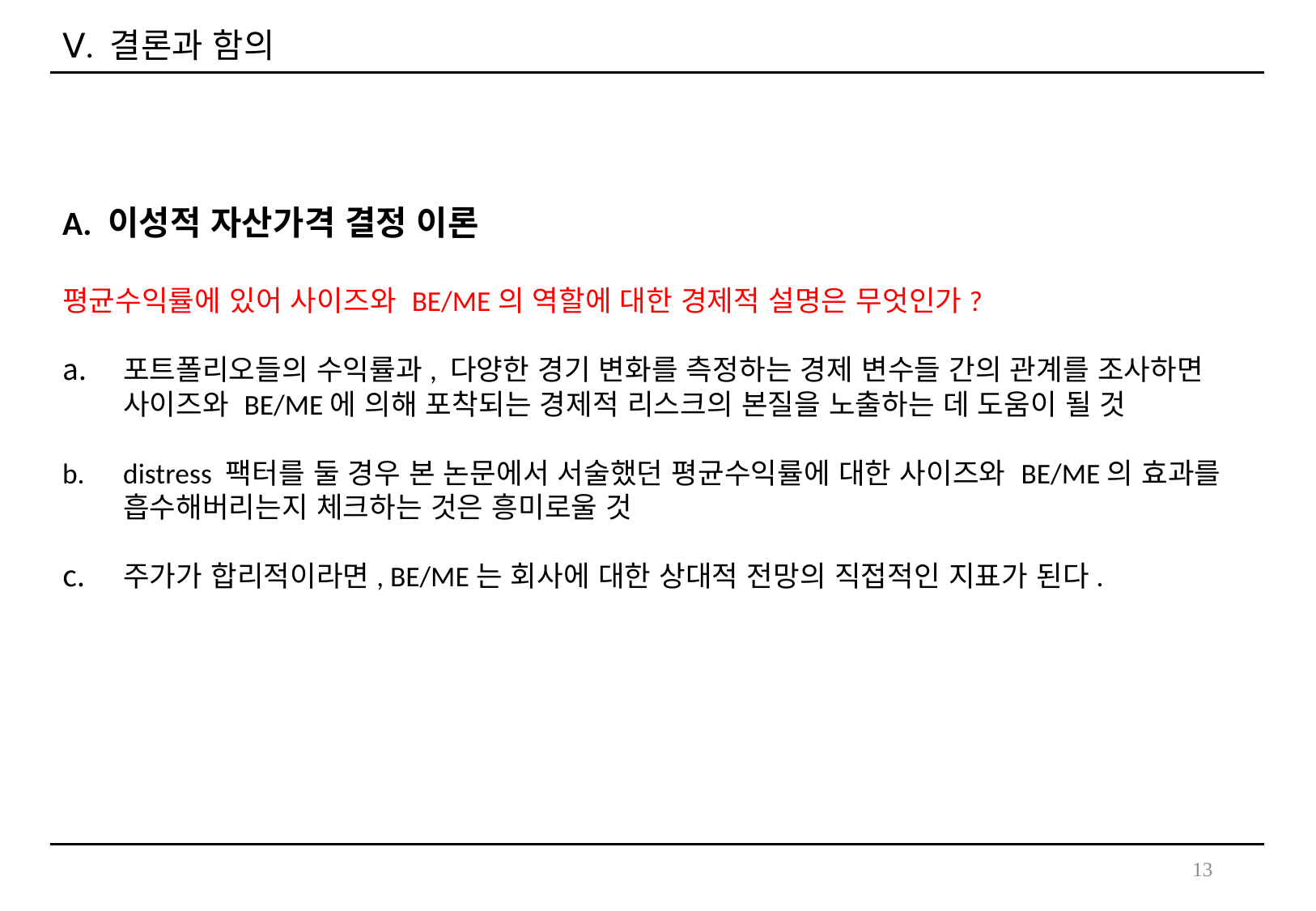

Ⅴ. 결론과 함의
A. 이성적 자산가격 결정 이론

평균수익률에 있어 사이즈와 BE/ME의 역할에 대한 경제적 설명은 무엇인가?

포트폴리오들의 수익률과, 다양한 경기 변화를 측정하는 경제 변수들 간의 관계를 조사하면 사이즈와 BE/ME에 의해 포착되는 경제적 리스크의 본질을 노출하는 데 도움이 될 것

distress 팩터를 둘 경우 본 논문에서 서술했던 평균수익률에 대한 사이즈와 BE/ME의 효과를 흡수해버리는지 체크하는 것은 흥미로울 것

주가가 합리적이라면, BE/ME는 회사에 대한 상대적 전망의 직접적인 지표가 된다.
13